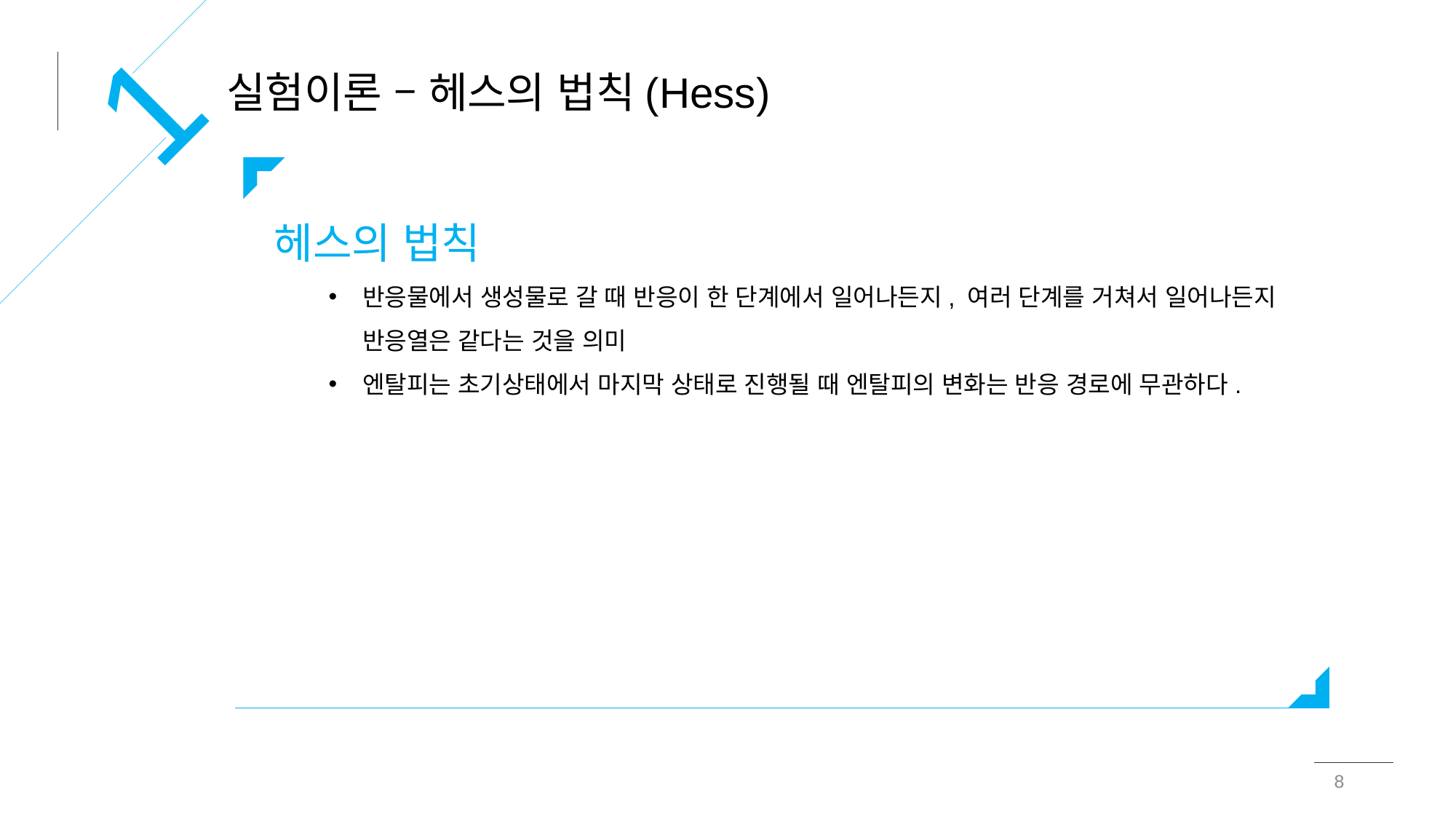

1
실험이론 – 헤스의 법칙(Hess)

헤스의 법칙
반응물에서 생성물로 갈 때 반응이 한 단계에서 일어나든지, 여러 단계를 거쳐서 일어나든지 반응열은 같다는 것을 의미
엔탈피는 초기상태에서 마지막 상태로 진행될 때 엔탈피의 변화는 반응 경로에 무관하다.

8